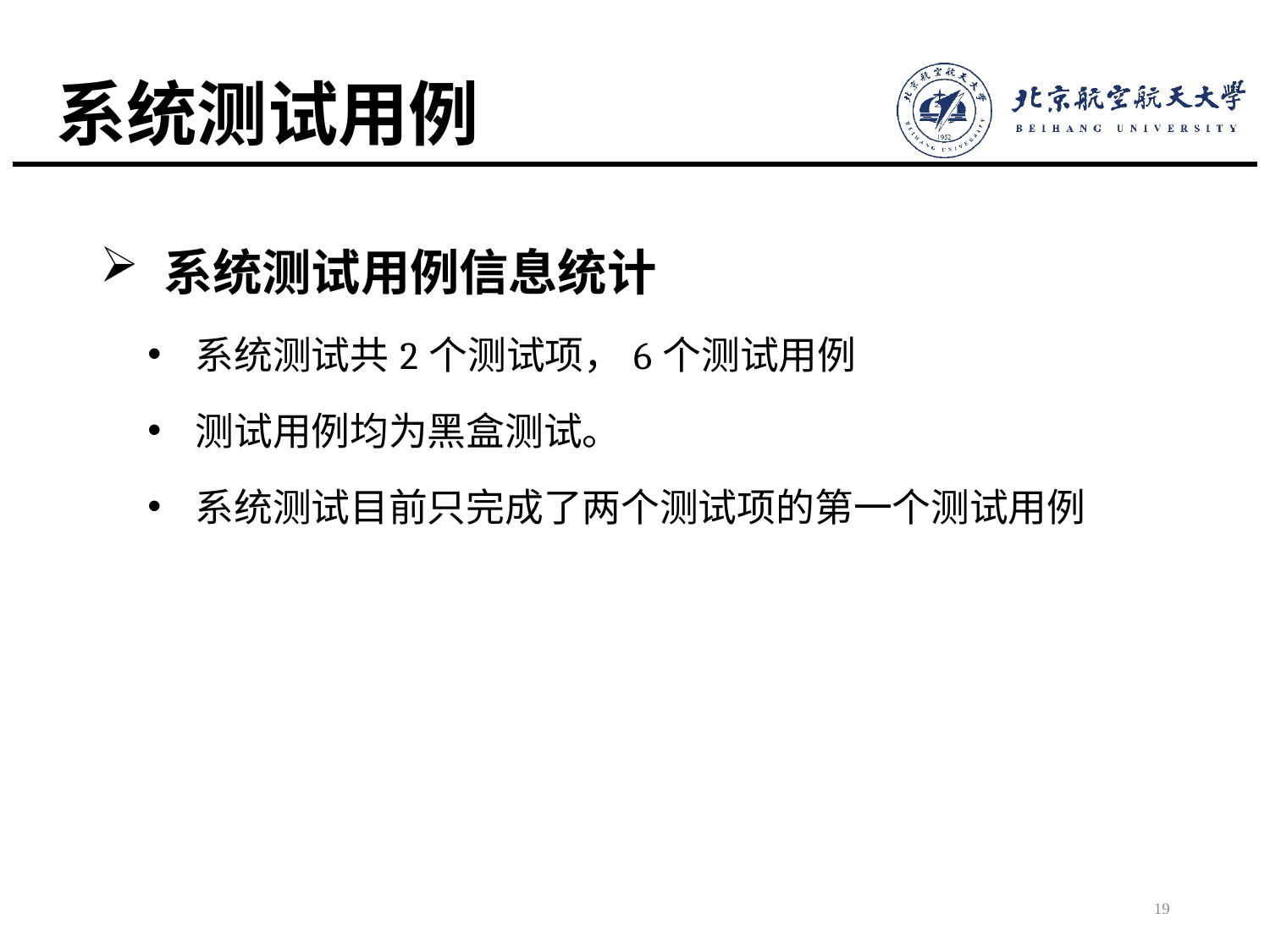

# 系统测试用例
系统测试用例信息统计
系统测试共2个测试项，6个测试用例
测试用例均为黑盒测试。
系统测试目前只完成了两个测试项的第一个测试用例
19